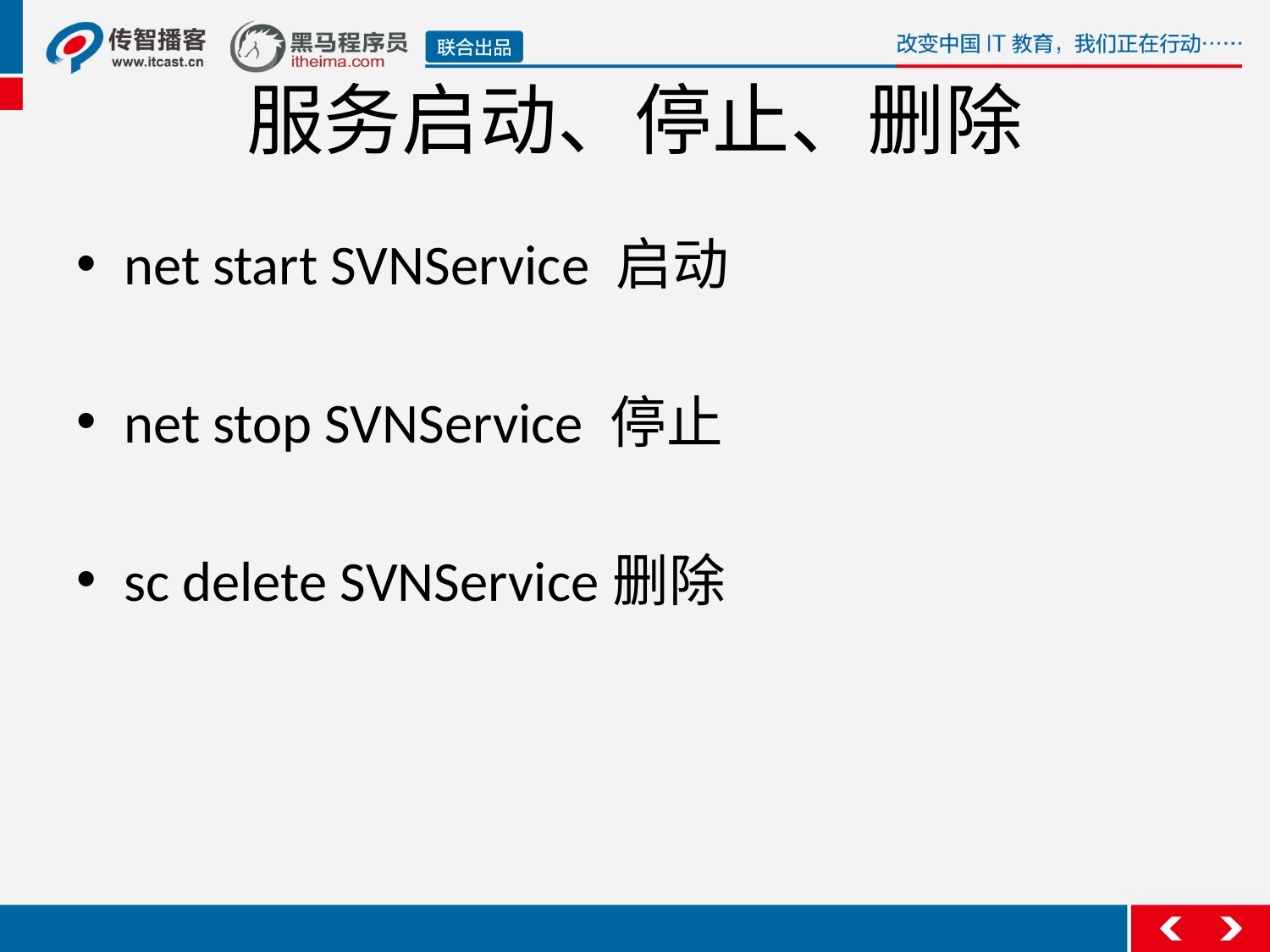

# 服务启动、停止、删除
net start SVNService 启动

net stop SVNService 停止

sc delete SVNService删除